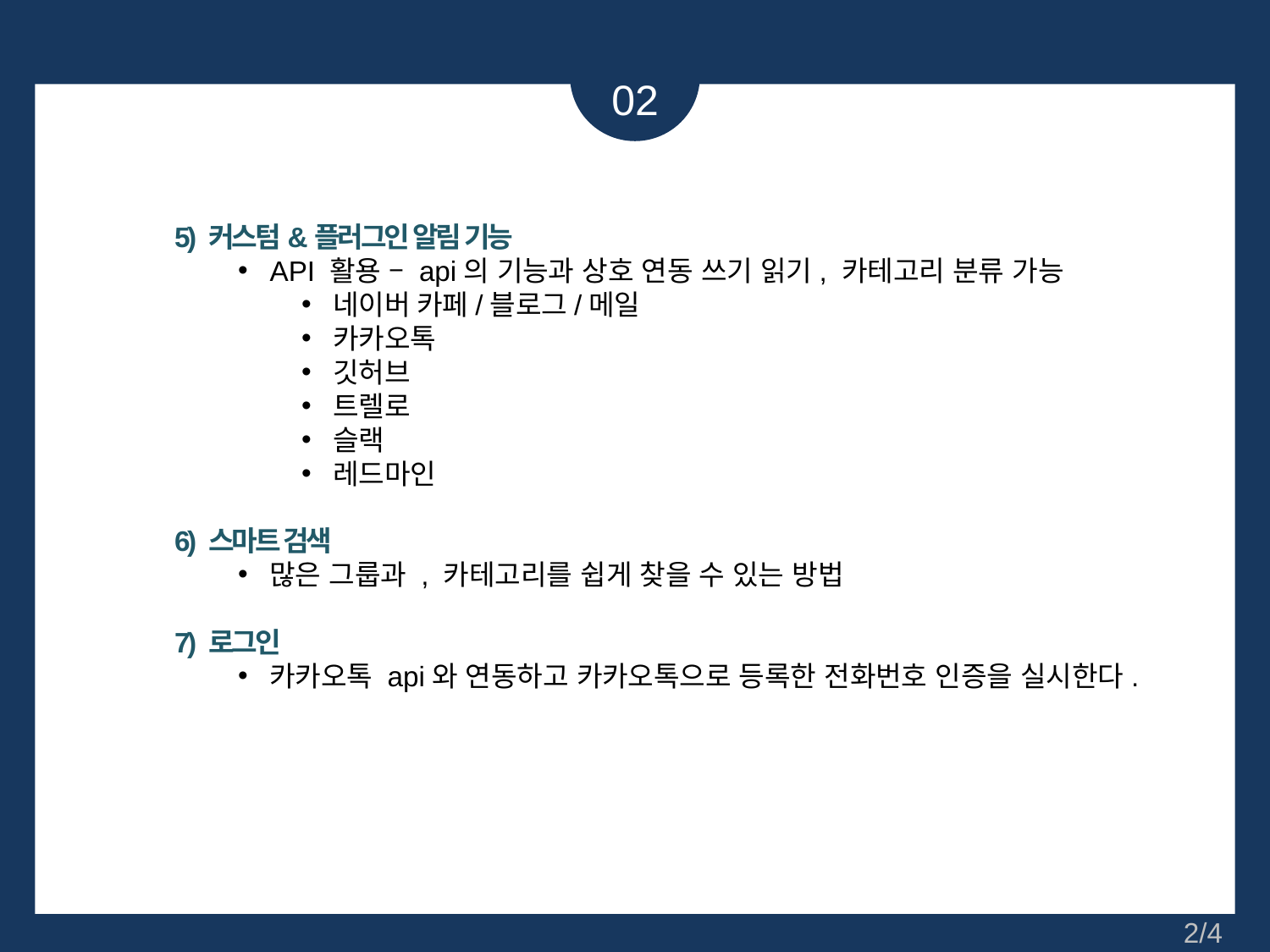

02
5) 커스텀&플러그인 알림 기능
API 활용 – api의 기능과 상호 연동 쓰기 읽기, 카테고리 분류 가능
네이버 카페/블로그/메일
카카오톡
깃허브
트렐로
슬랙
레드마인

6) 스마트 검색
많은 그룹과 , 카테고리를 쉽게 찾을 수 있는 방법

7) 로그인
카카오톡 api와 연동하고 카카오톡으로 등록한 전화번호 인증을 실시한다.
2/4